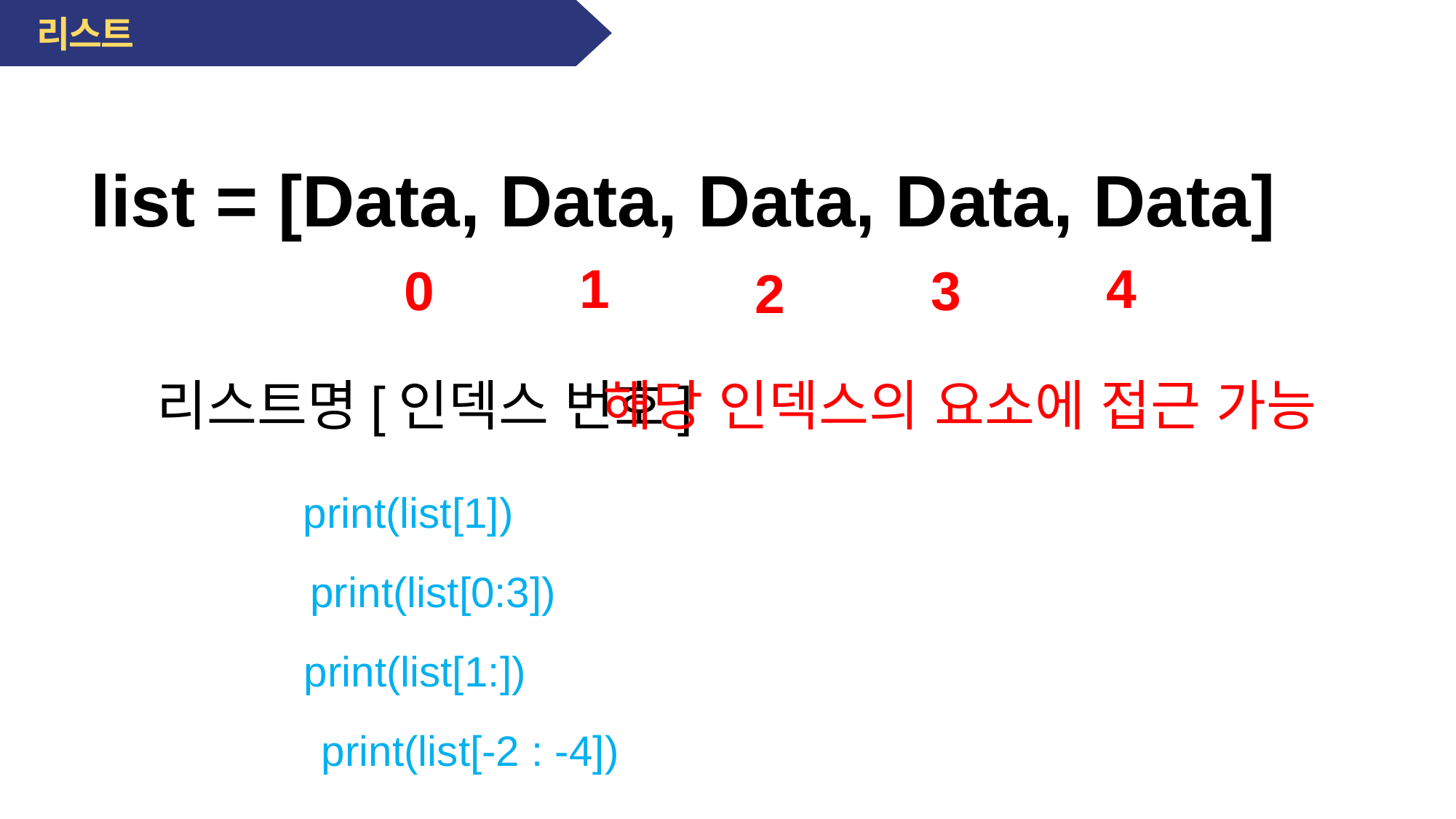

리스트
list = [Data, Data, Data, Data, Data]
4
1
3
0
2
리스트명[인덱스 번호]
해당 인덱스의 요소에 접근 가능
print(list[1])
print(list[0:3])
print(list[1:])
print(list[-2 : -4])